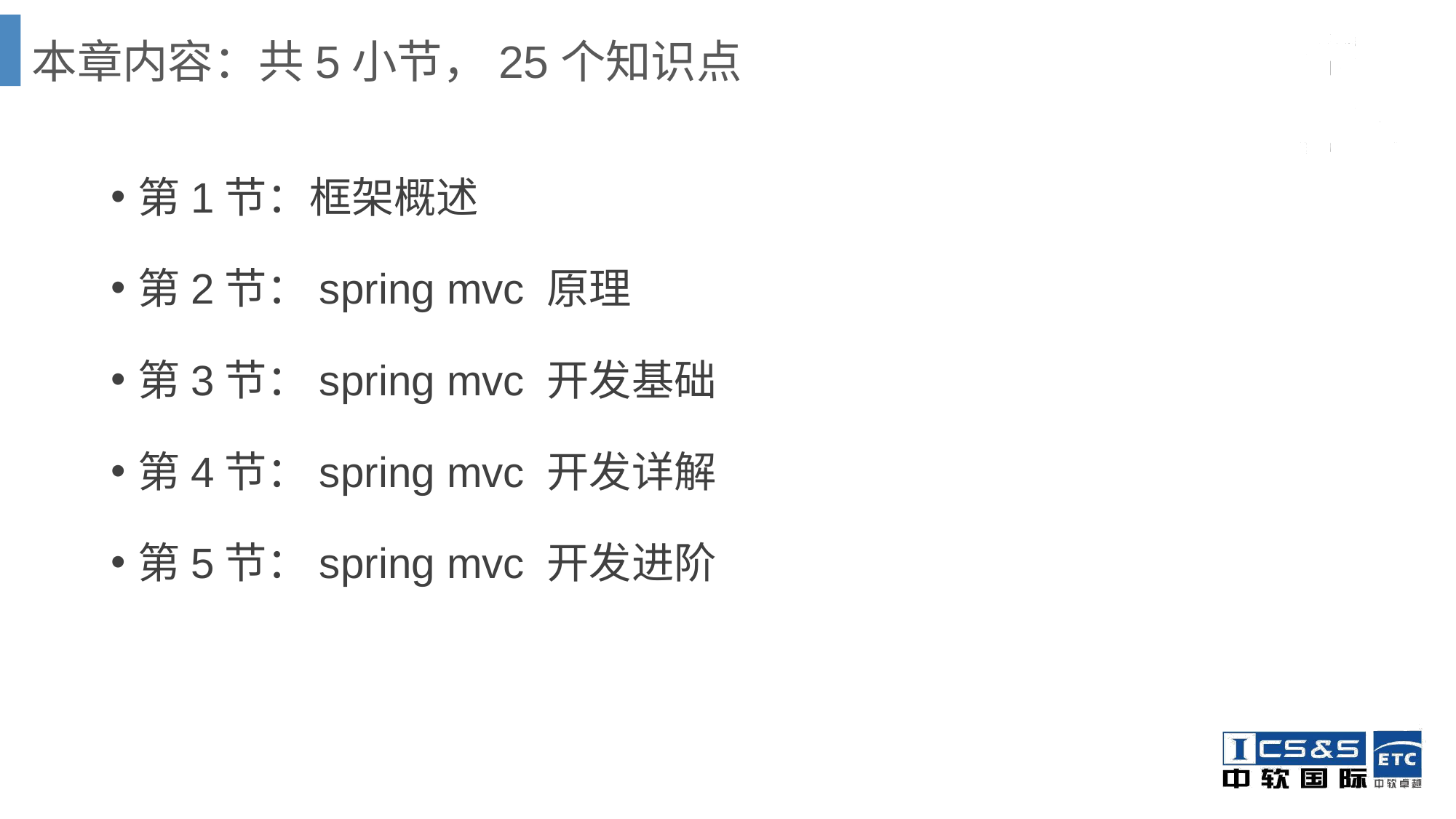

# 本章内容：共5小节，25个知识点
第1节：框架概述
第2节：spring mvc 原理
第3节：spring mvc 开发基础
第4节：spring mvc 开发详解
第5节：spring mvc 开发进阶